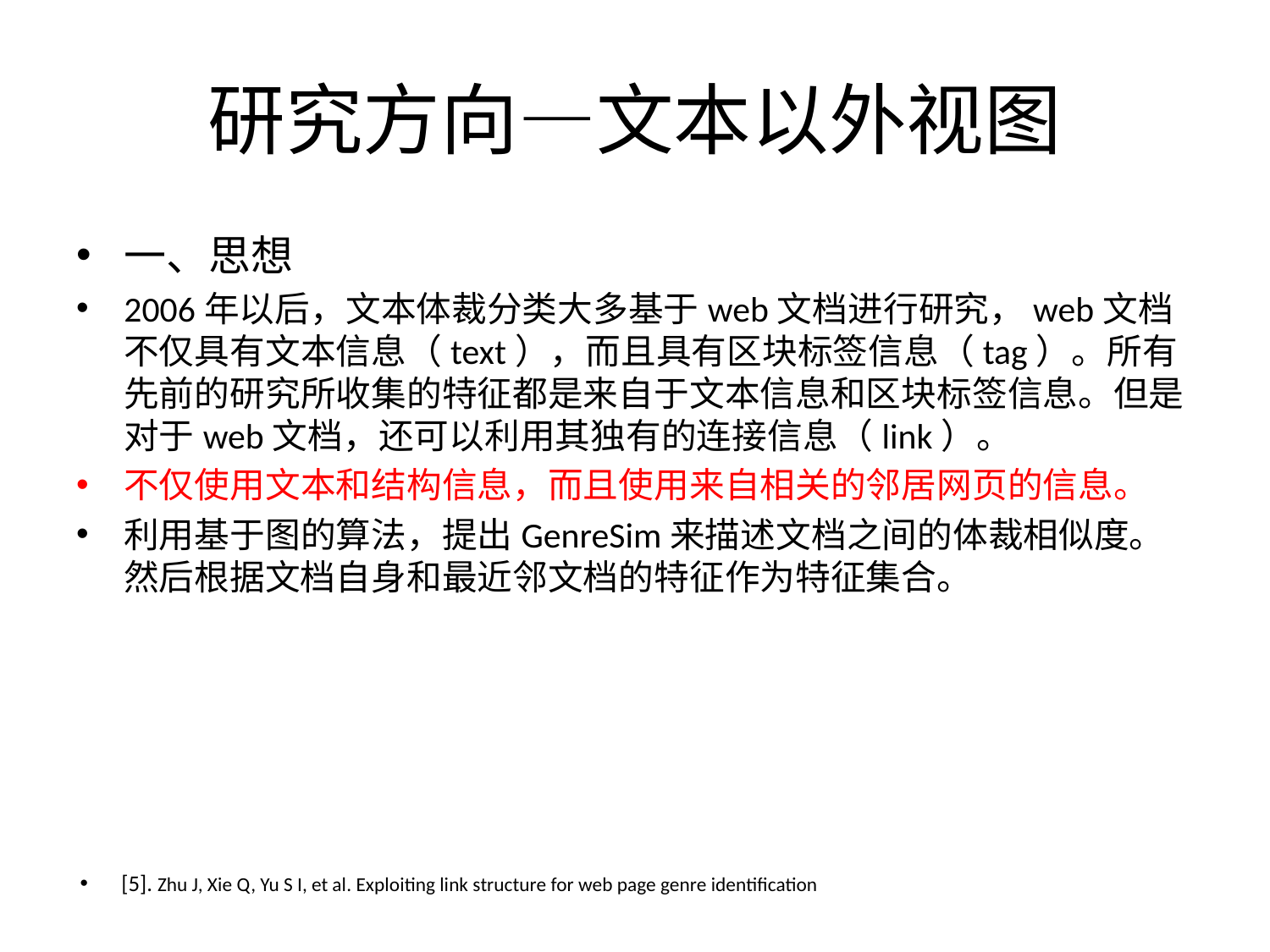

# 研究方向—文本以外视图
一、思想
2006年以后，文本体裁分类大多基于web文档进行研究，web文档不仅具有文本信息（text），而且具有区块标签信息（tag）。所有先前的研究所收集的特征都是来自于文本信息和区块标签信息。但是对于web文档，还可以利用其独有的连接信息（link）。
不仅使用文本和结构信息，而且使用来自相关的邻居网页的信息。
利用基于图的算法，提出GenreSim来描述文档之间的体裁相似度。然后根据文档自身和最近邻文档的特征作为特征集合。

[5]. Zhu J, Xie Q, Yu S I, et al. Exploiting link structure for web page genre identification